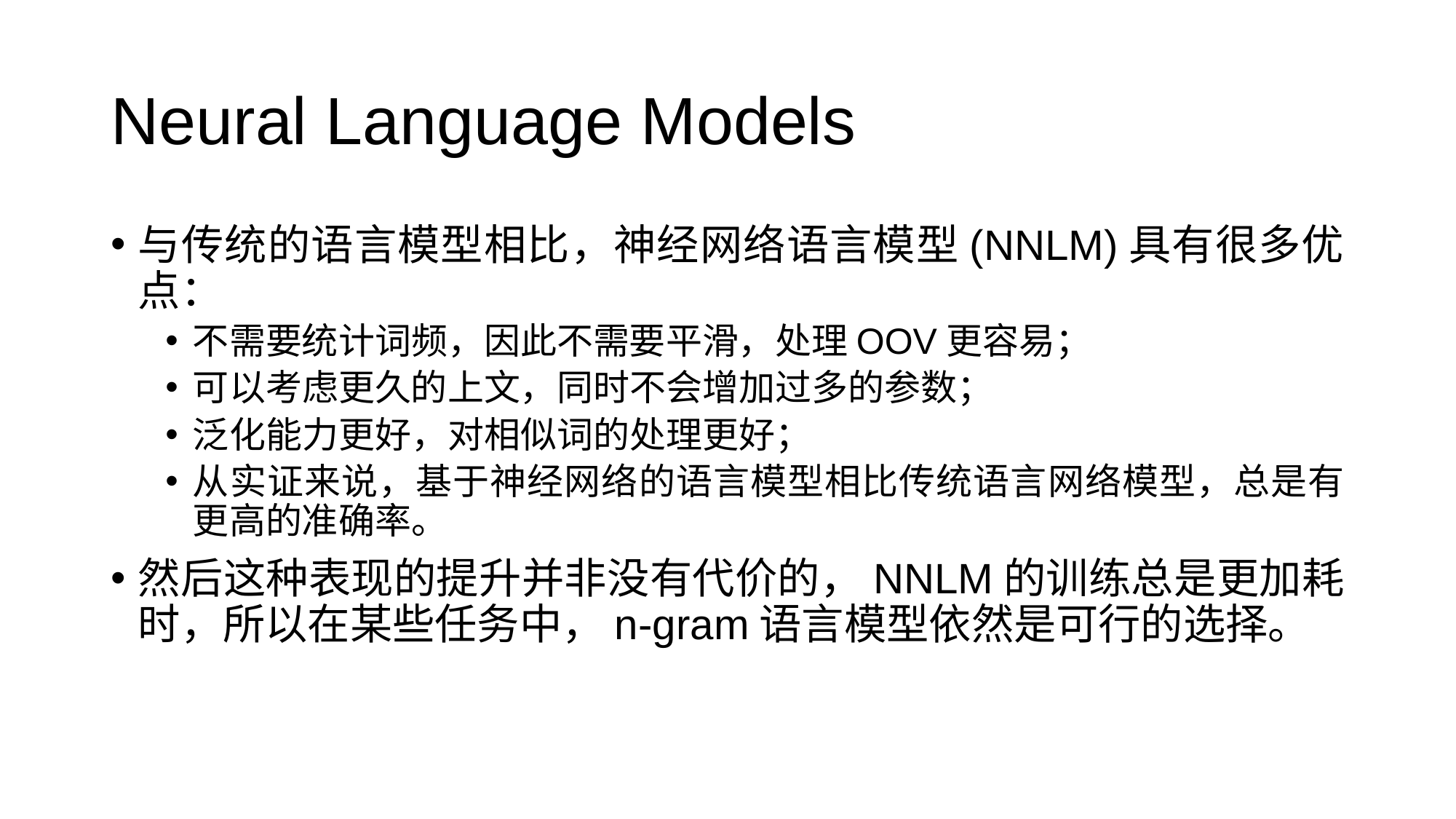

# Neural Language Models
与传统的语言模型相比，神经网络语言模型(NNLM)具有很多优点：
不需要统计词频，因此不需要平滑，处理OOV更容易；
可以考虑更久的上文，同时不会增加过多的参数；
泛化能力更好，对相似词的处理更好；
从实证来说，基于神经网络的语言模型相比传统语言网络模型，总是有更高的准确率。
然后这种表现的提升并非没有代价的，NNLM的训练总是更加耗时，所以在某些任务中，n-gram语言模型依然是可行的选择。